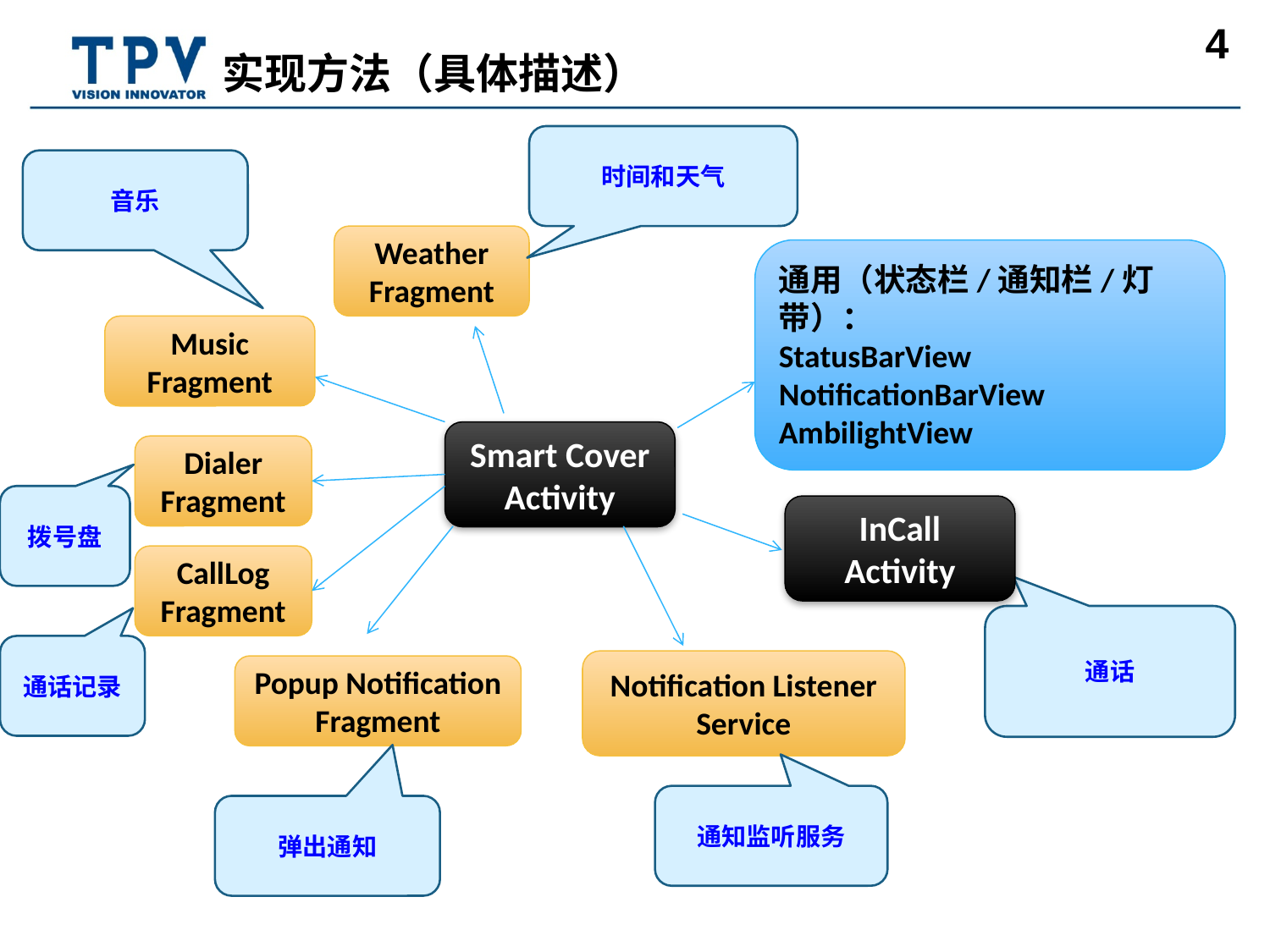

# 实现方法（具体描述）
时间和天气
音乐
Weather
Fragment
通用（状态栏/通知栏/灯带）：
StatusBarView
NotificationBarView
AmbilightView
Music
Fragment
Smart Cover
Activity
Dialer
Fragment
拨号盘
InCall
Activity
CallLog
Fragment
通话
通话记录
Notification Listener Service
Popup Notification
Fragment
通知监听服务
弹出通知